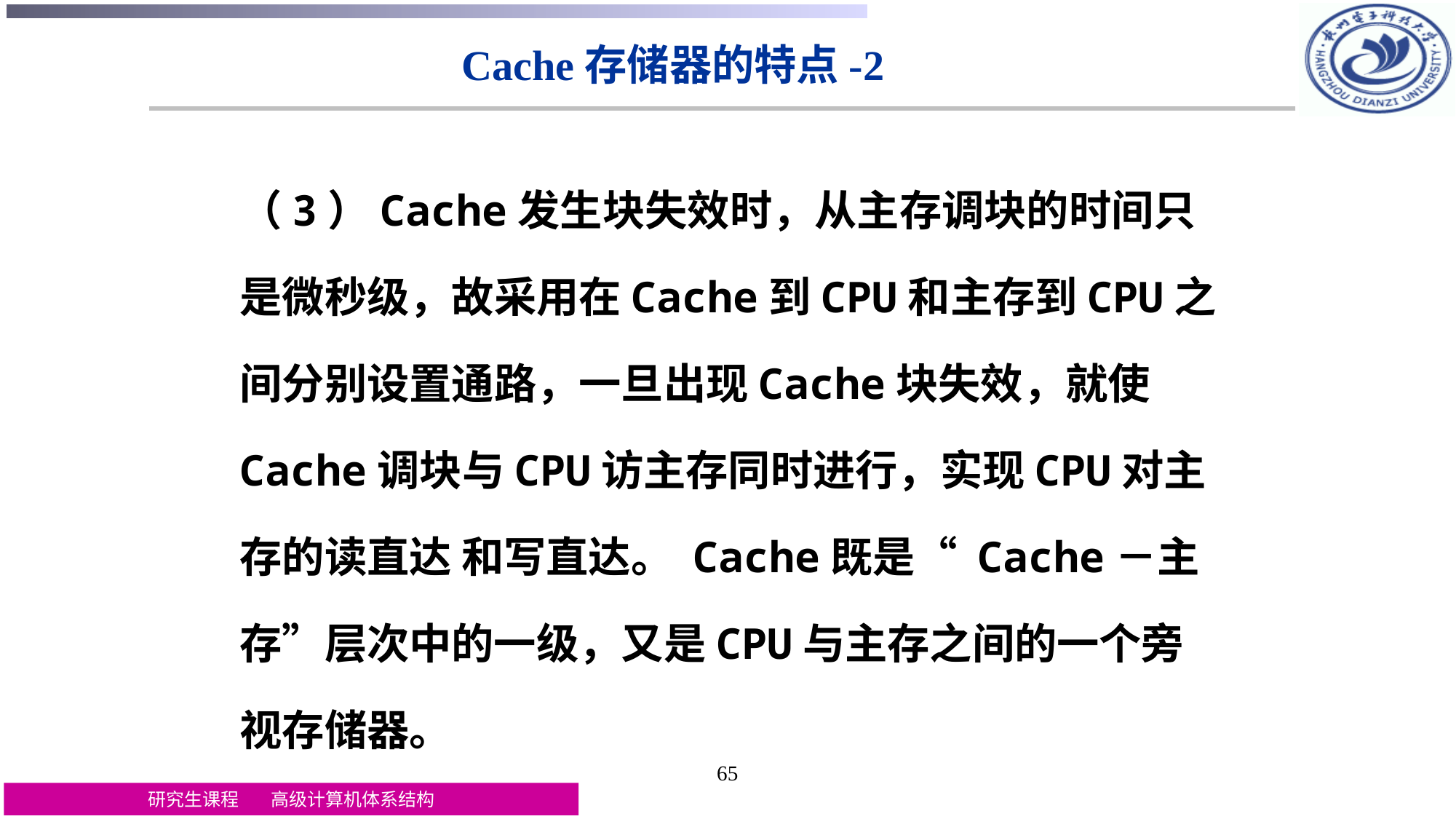

Cache存储器的特点-2
（3）Cache发生块失效时，从主存调块的时间只是微秒级，故采用在Cache到CPU和主存到CPU之间分别设置通路，一旦出现Cache块失效，就使Cache调块与CPU访主存同时进行，实现CPU对主存的读直达 和写直达。 Cache既是“ Cache－主存”层次中的一级，又是CPU与主存之间的一个旁视存储器。
65